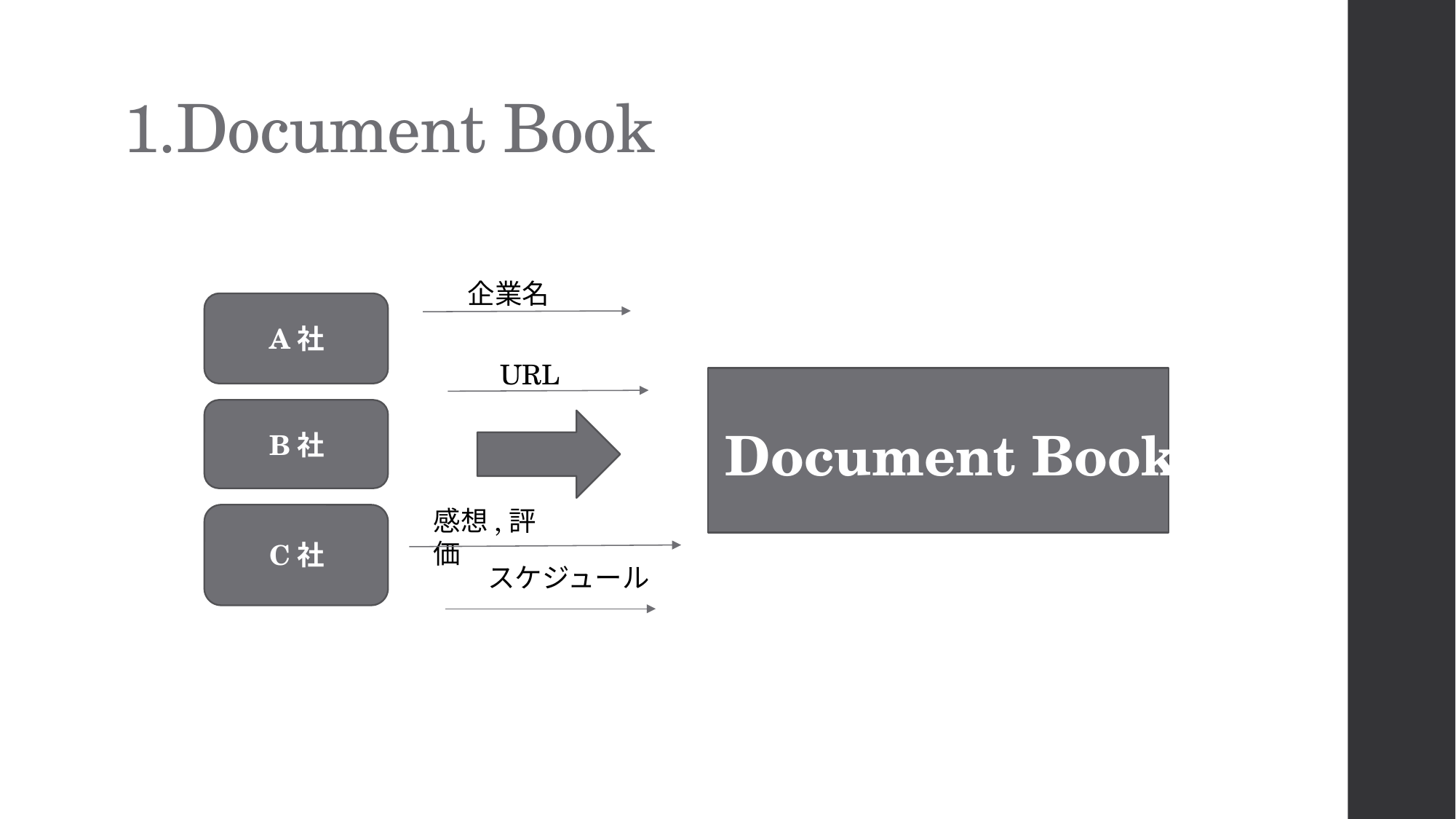

# 1.Document Book
企業名

A社
URL

Document Book
B社
感想,評価

C社
スケジュール